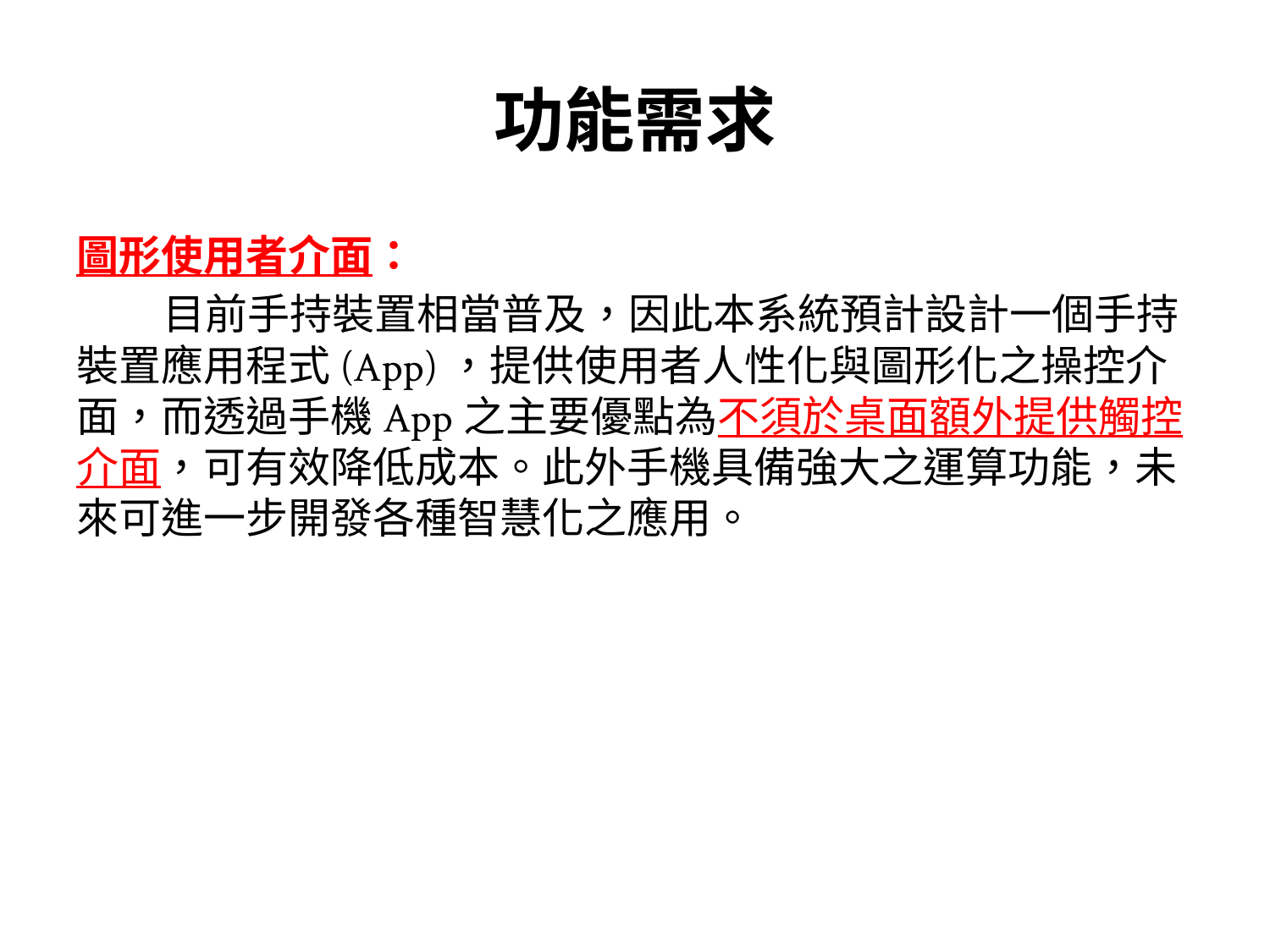

# 功能需求
圖形使用者介面：
        目前手持裝置相當普及，因此本系統預計設計一個手持裝置應用程式(App)，提供使用者人性化與圖形化之操控介面，而透過手機App之主要優點為不須於桌面額外提供觸控介面，可有效降低成本。此外手機具備強大之運算功能，未來可進一步開發各種智慧化之應用。